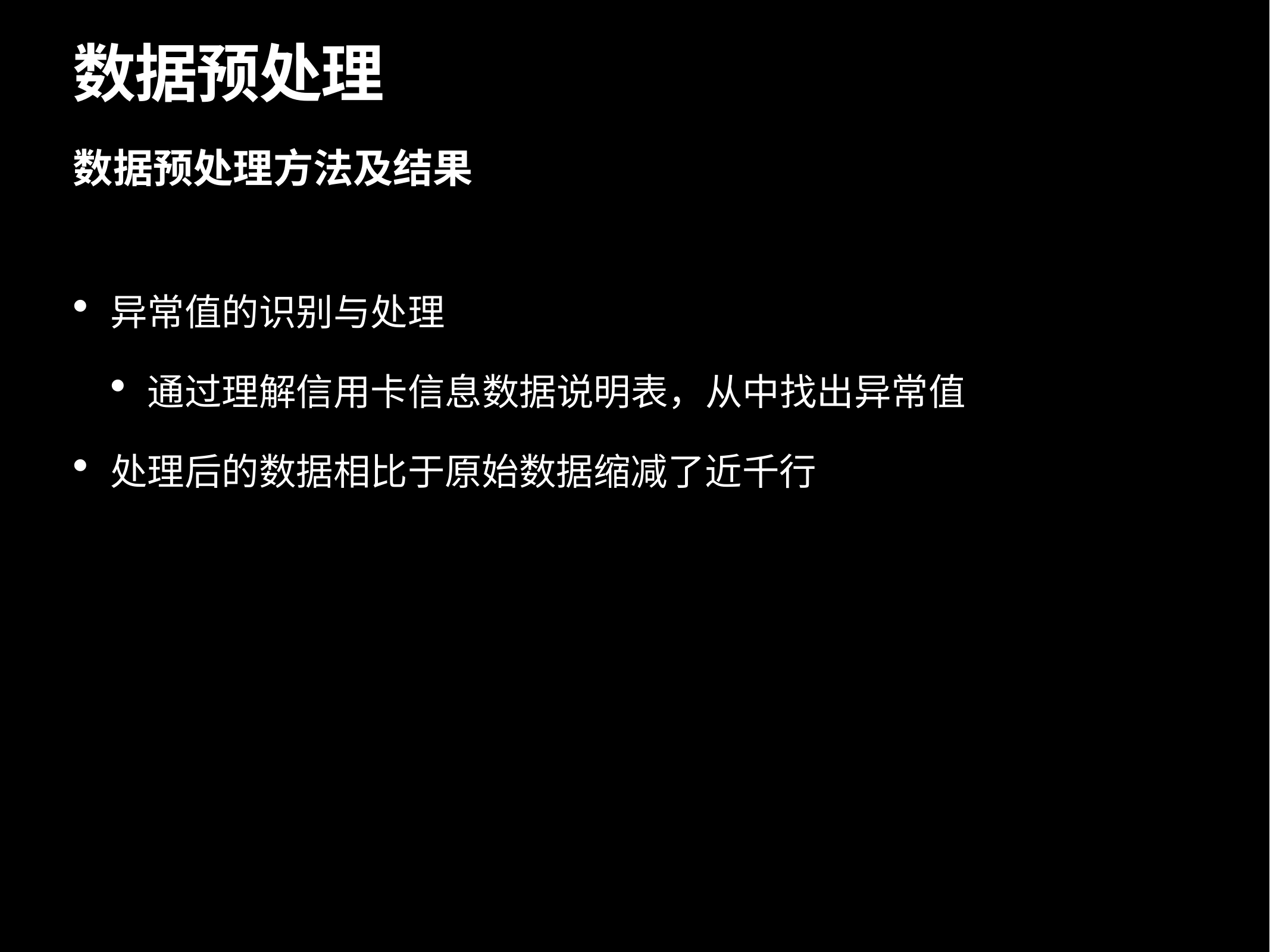

# 数据预处理
数据预处理方法及结果
异常值的识别与处理
通过理解信用卡信息数据说明表，从中找出异常值
处理后的数据相比于原始数据缩减了近千行